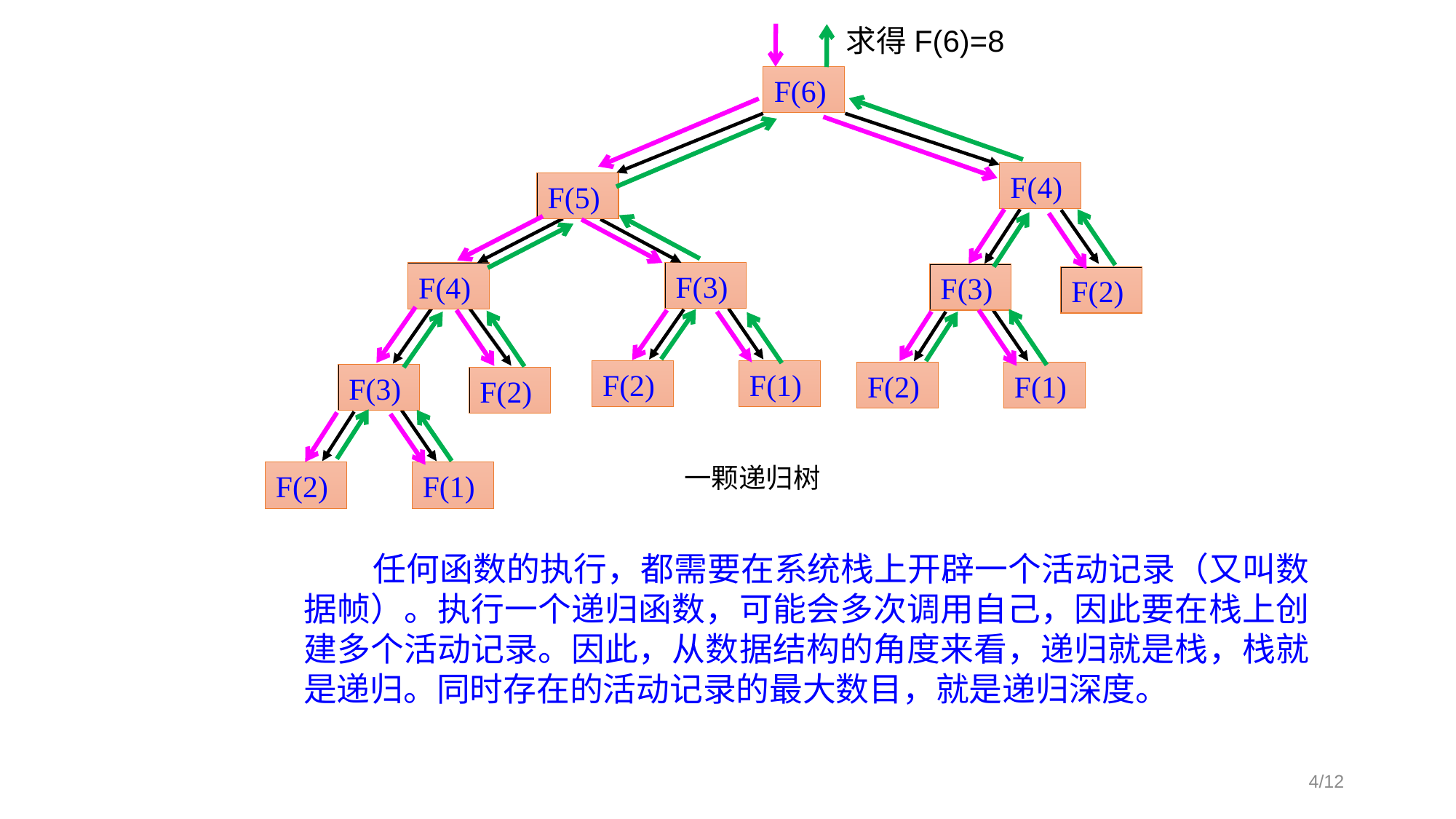

求得F(6)=8
F(6)

F(4)
F(5)

F(3)
F(4)
F(3)
F(2)

F(2)
F(1)
F(2)
F(1)
F(3)
F(2)

一颗递归树
F(2)
F(1)
        任何函数的执行，都需要在系统栈上开辟一个活动记录（又叫数据帧）。执行一个递归函数，可能会多次调用自己，因此要在栈上创建多个活动记录。因此，从数据结构的角度来看，递归就是栈，栈就是递归。同时存在的活动记录的最大数目，就是递归深度。
4/12